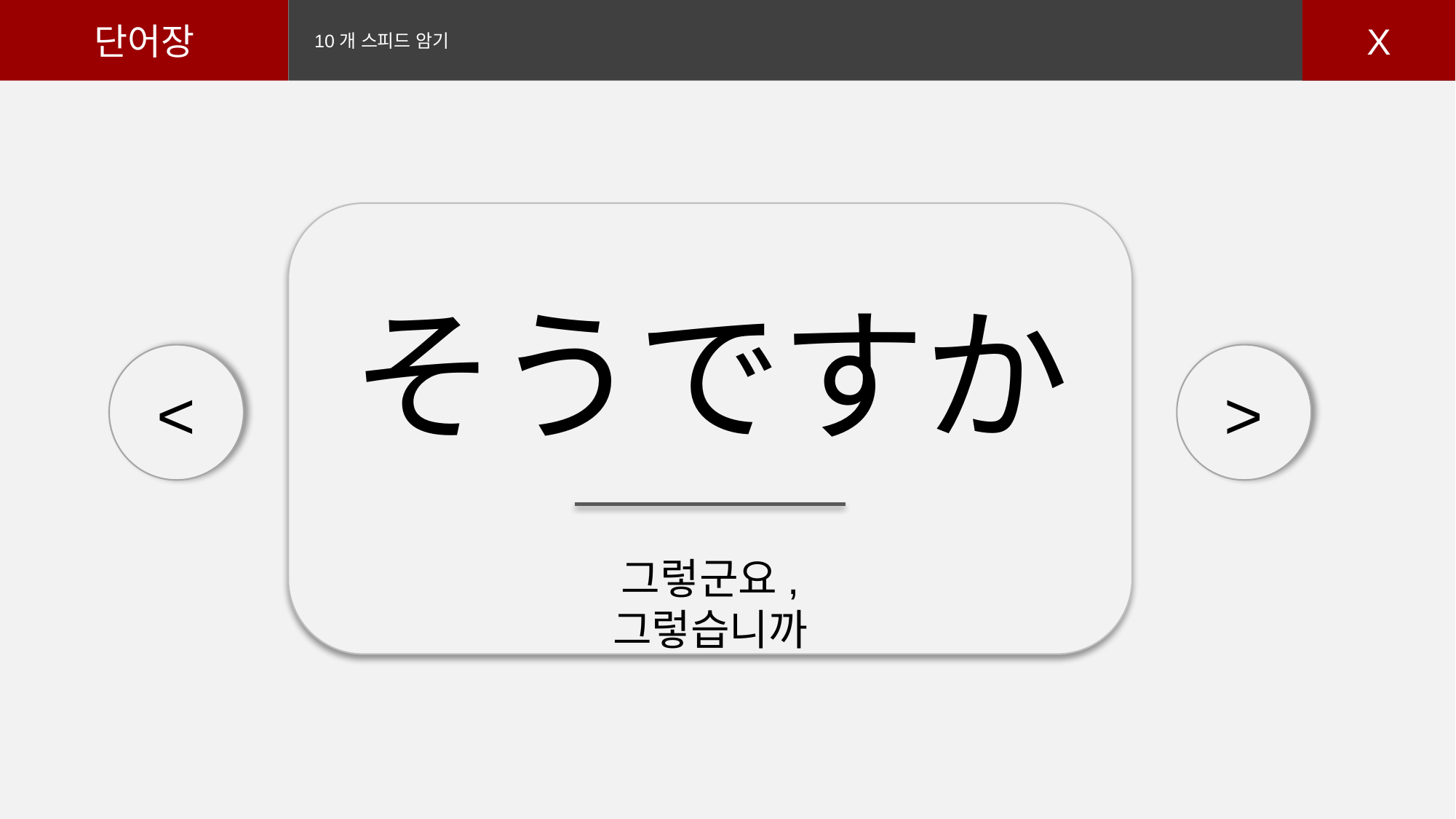

단어장
   10개 스피드 암기
X

そうですか
<
>
그렇군요, 그렇습니까